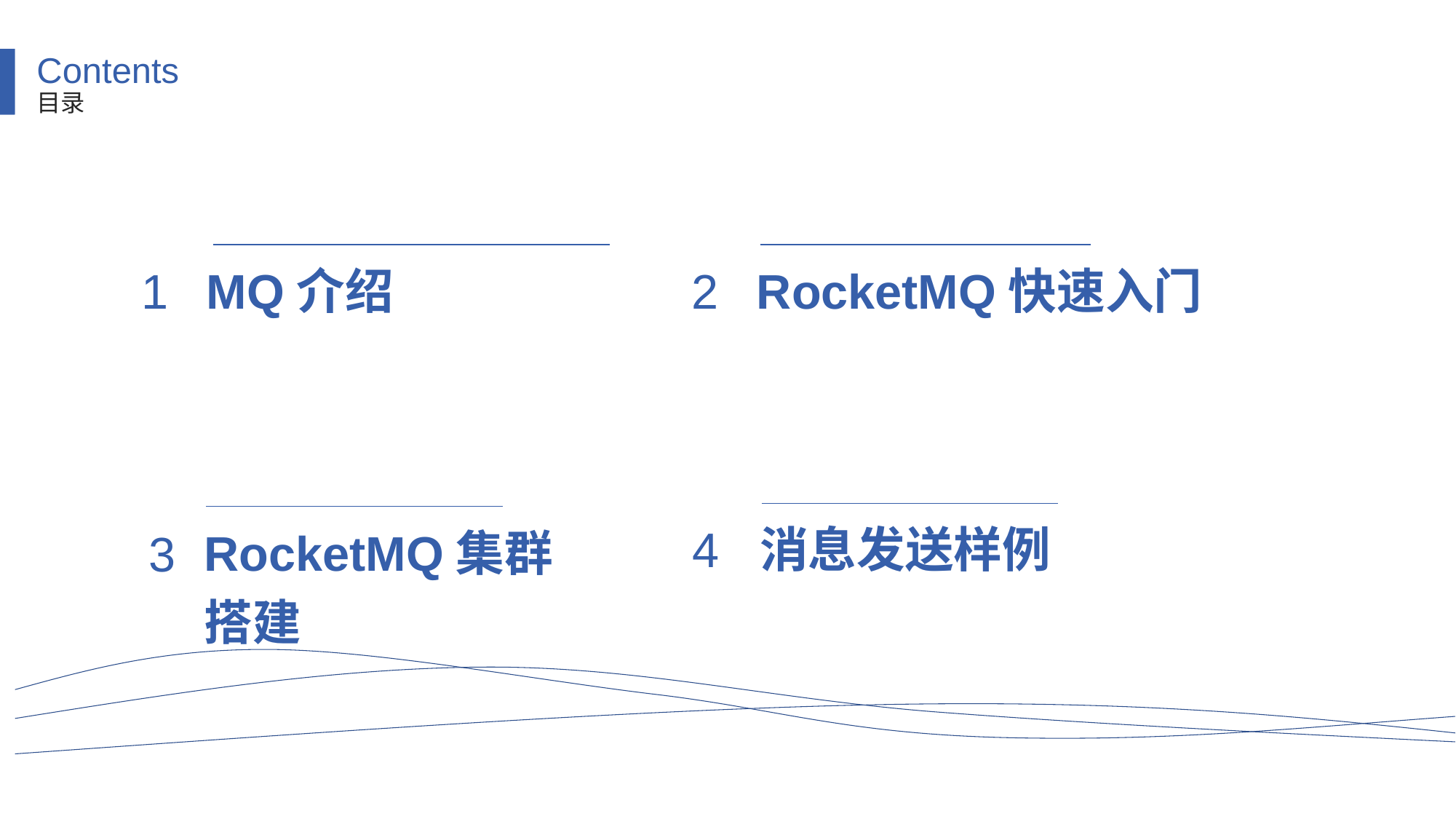

Contents
目录
1
MQ介绍
2
RocketMQ快速入门
4
消息发送样例
RocketMQ集群搭建
3